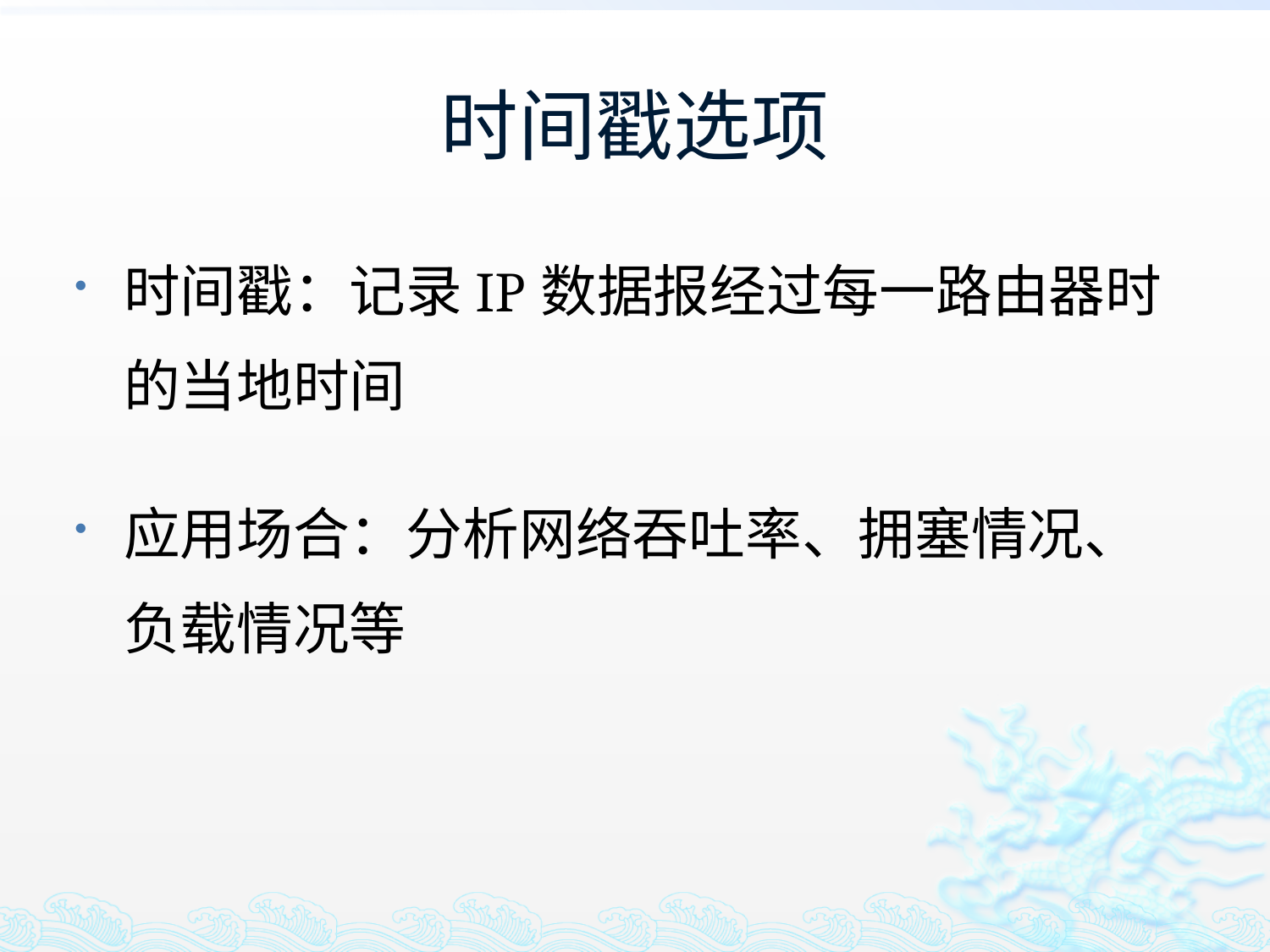

# 时间戳选项
时间戳：记录IP数据报经过每一路由器时的当地时间
应用场合：分析网络吞吐率、拥塞情况、负载情况等